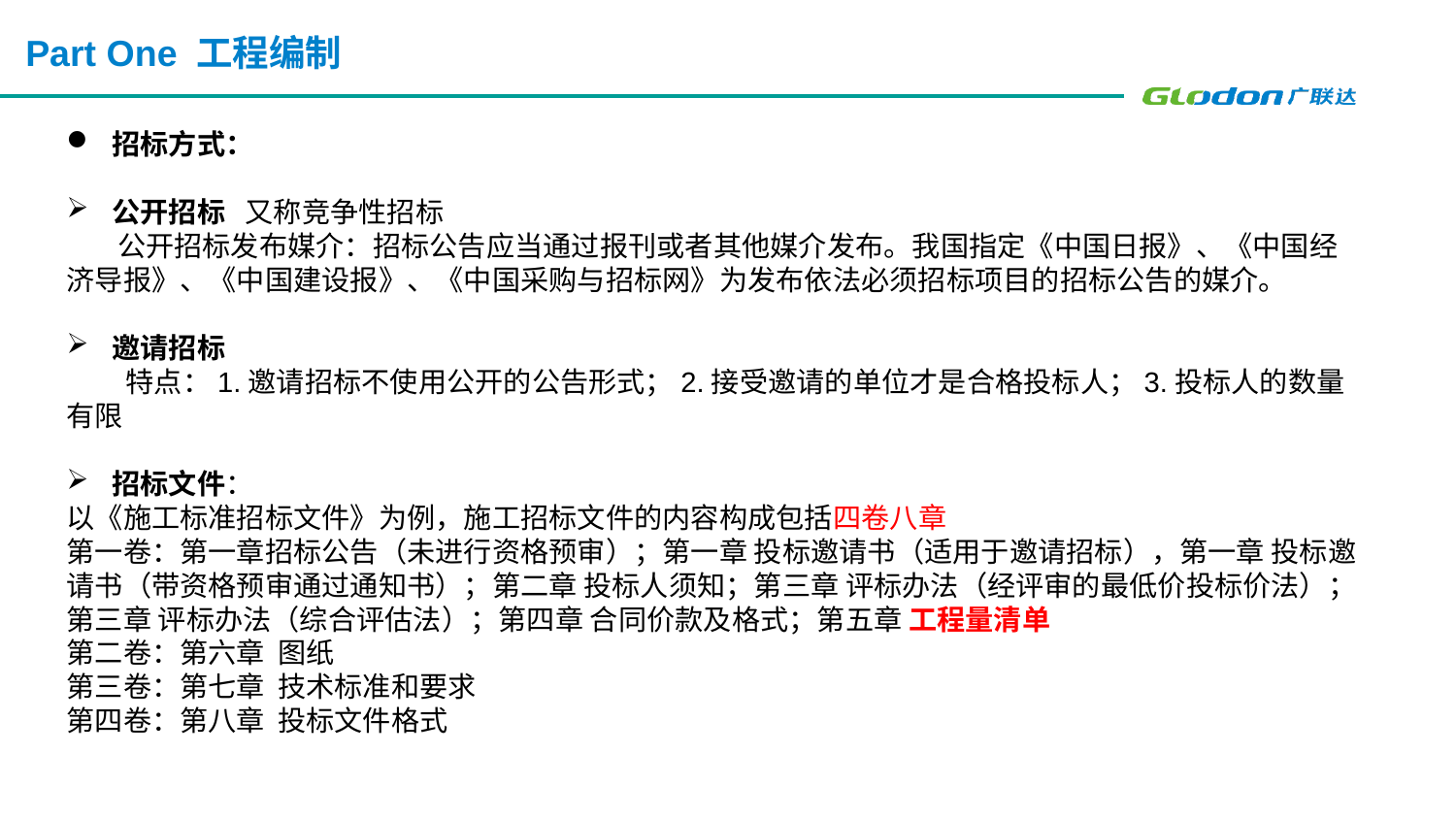

Part One 工程编制
招标方式：

公开招标   又称竞争性招标
       公开招标发布媒介：招标公告应当通过报刊或者其他媒介发布。我国指定《中国日报》、《中国经济导报》、《中国建设报》、《中国采购与招标网》为发布依法必须招标项目的招标公告的媒介。

邀请招标
        特点：1.邀请招标不使用公开的公告形式；2.接受邀请的单位才是合格投标人；3.投标人的数量有限

招标文件：
以《施工标准招标文件》为例，施工招标文件的内容构成包括四卷八章
第一卷：第一章招标公告（未进行资格预审）；第一章 投标邀请书（适用于邀请招标），第一章 投标邀请书（带资格预审通过通知书）；第二章 投标人须知；第三章 评标办法（经评审的最低价投标价法）；第三章 评标办法（综合评估法）；第四章 合同价款及格式；第五章 工程量清单
第二卷：第六章  图纸
第三卷：第七章  技术标准和要求
第四卷：第八章  投标文件格式